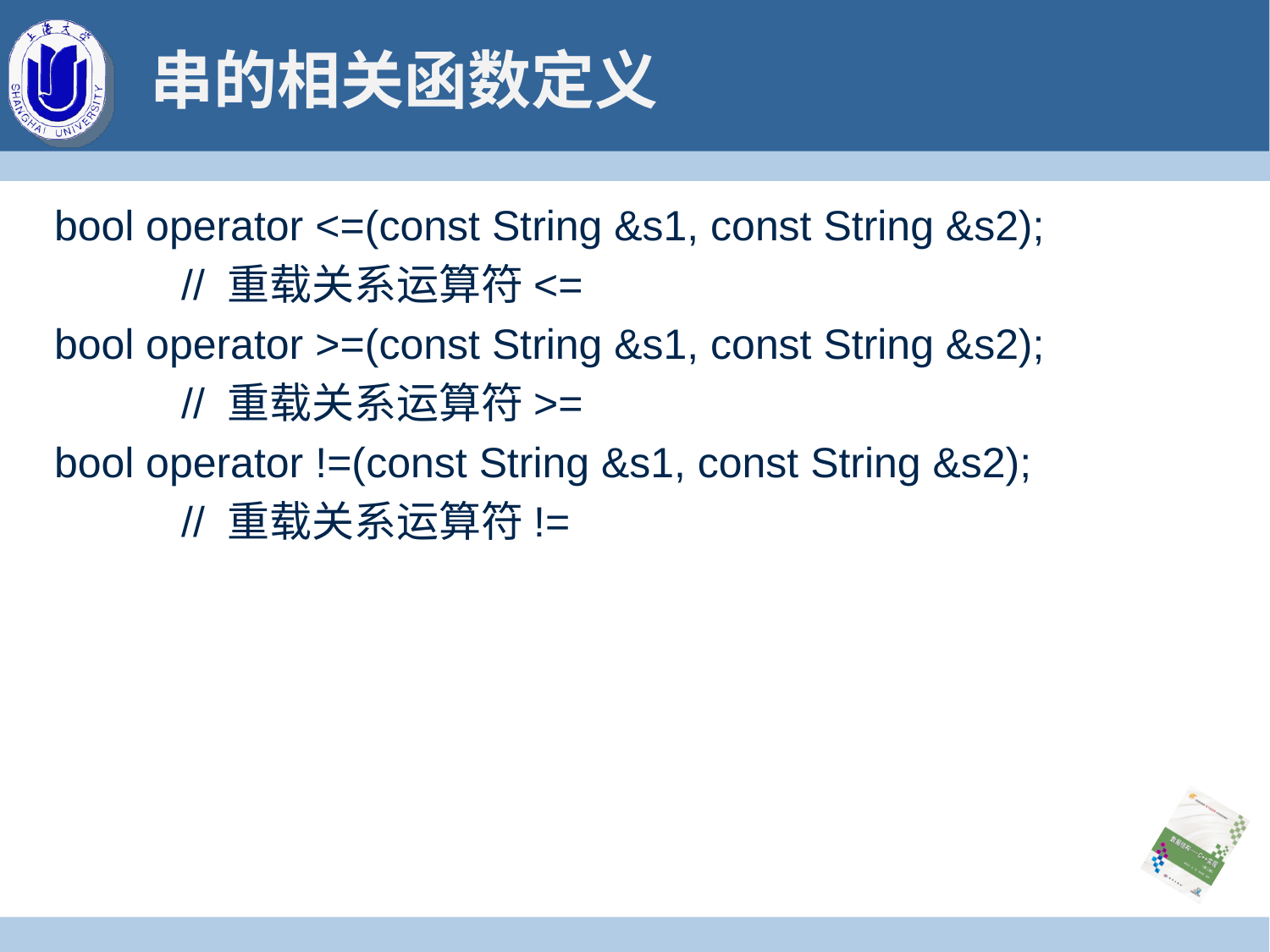

# 串的相关函数定义
bool operator <=(const String &s1, const String &s2);
	// 重载关系运算符<=
bool operator >=(const String &s1, const String &s2);
	// 重载关系运算符>=
bool operator !=(const String &s1, const String &s2);
	// 重载关系运算符!=